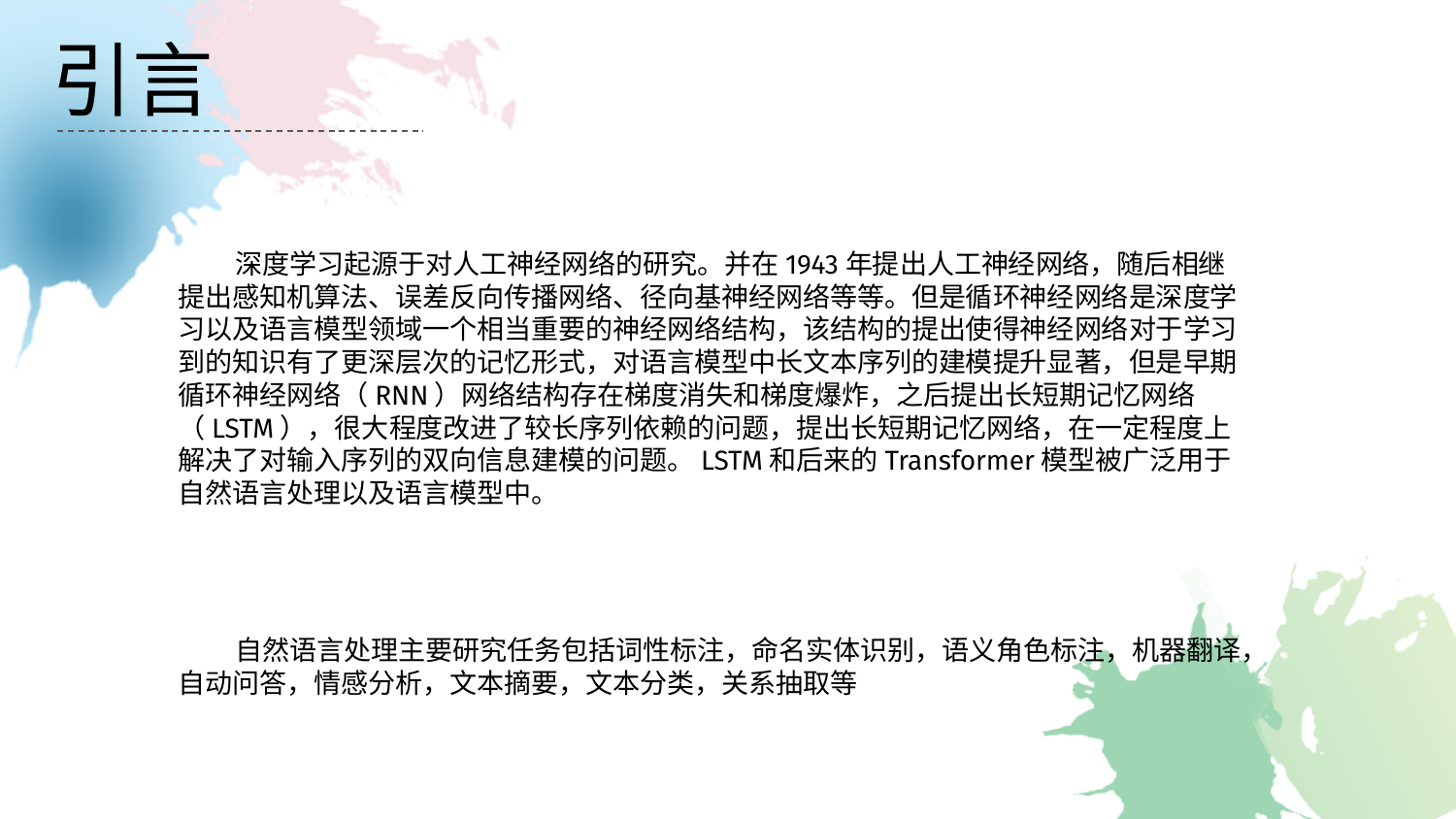

引言
深度学习起源于对人工神经网络的研究。并在1943年提出人工神经网络，随后相继提出感知机算法、误差反向传播网络、径向基神经网络等等。但是循环神经网络是深度学习以及语言模型领域一个相当重要的神经网络结构，该结构的提出使得神经网络对于学习到的知识有了更深层次的记忆形式，对语言模型中长文本序列的建模提升显著，但是早期循环神经网络（RNN）网络结构存在梯度消失和梯度爆炸，之后提出长短期记忆网络（LSTM），很大程度改进了较长序列依赖的问题，提出长短期记忆网络，在一定程度上解决了对输入序列的双向信息建模的问题。LSTM和后来的Transformer模型被广泛用于自然语言处理以及语言模型中。
自然语言处理主要研究任务包括词性标注，命名实体识别，语义角色标注，机器翻译，自动问答，情感分析，文本摘要，文本分类，关系抽取等